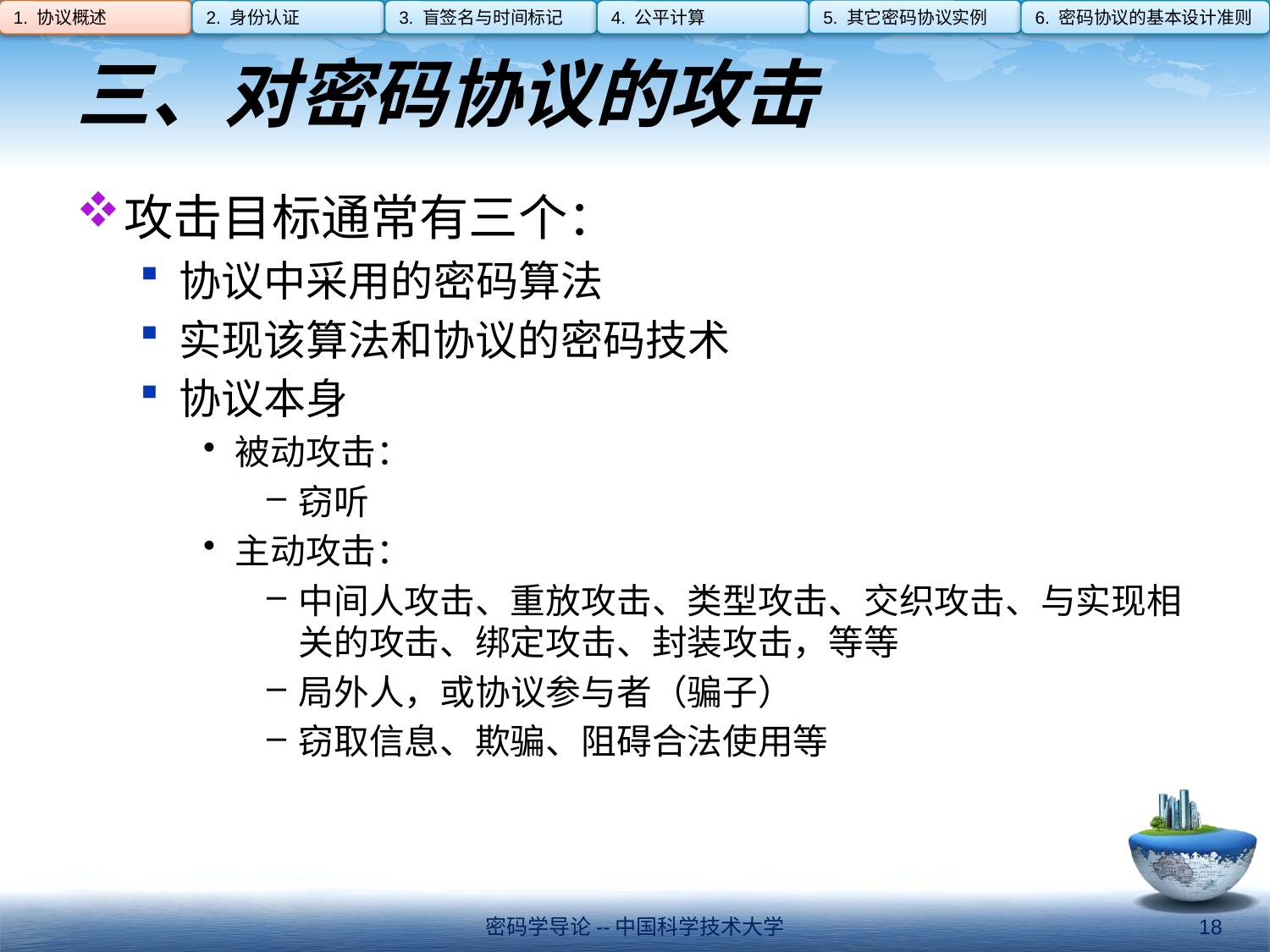

5. 其它密码协议实例
1. 协议概述
2. 身份认证
3. 盲签名与时间标记
4. 公平计算
6. 密码协议的基本设计准则
# 三、对密码协议的攻击
攻击目标通常有三个：
协议中采用的密码算法
实现该算法和协议的密码技术
协议本身
被动攻击：
窃听
主动攻击：
中间人攻击、重放攻击、类型攻击、交织攻击、与实现相关的攻击、绑定攻击、封装攻击，等等
局外人，或协议参与者（骗子）
窃取信息、欺骗、阻碍合法使用等
密码学导论--中国科学技术大学
18